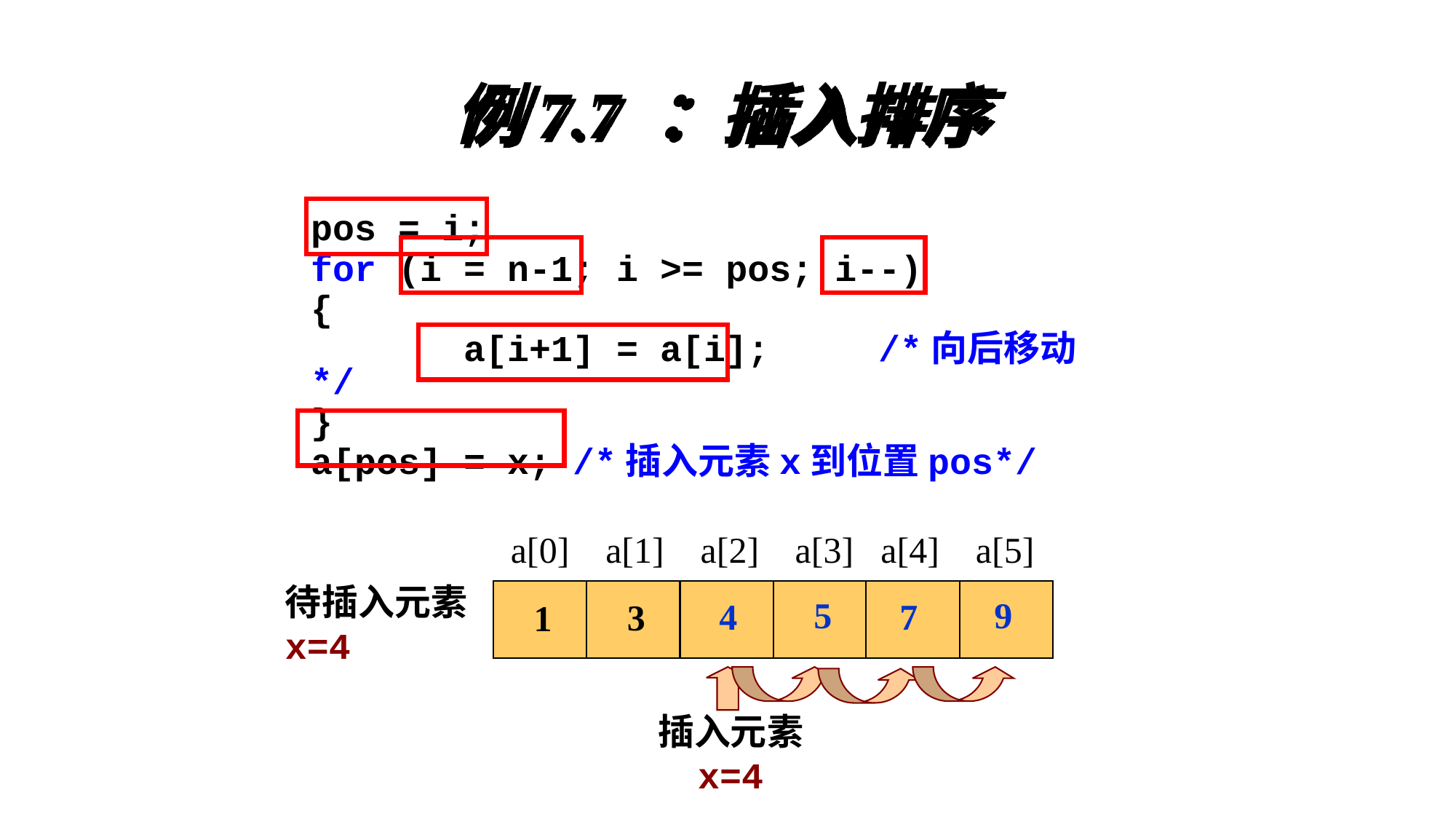

# 例7.7 ：插入排序
	pos = i;
	for (i = n-1; i >= pos; i--)
	{
   	  a[i+1] = a[i];     /*向后移动*/
	}
	a[pos] = x; /*插入元素x到位置pos*/

a[0]
 a[1]
  a[2]
   a[3]
   a[4]
    a[5]
待插入元素x=4

 3

 1

 5

 7

 9
 5
 9
 4
 7

插入元素
x=4